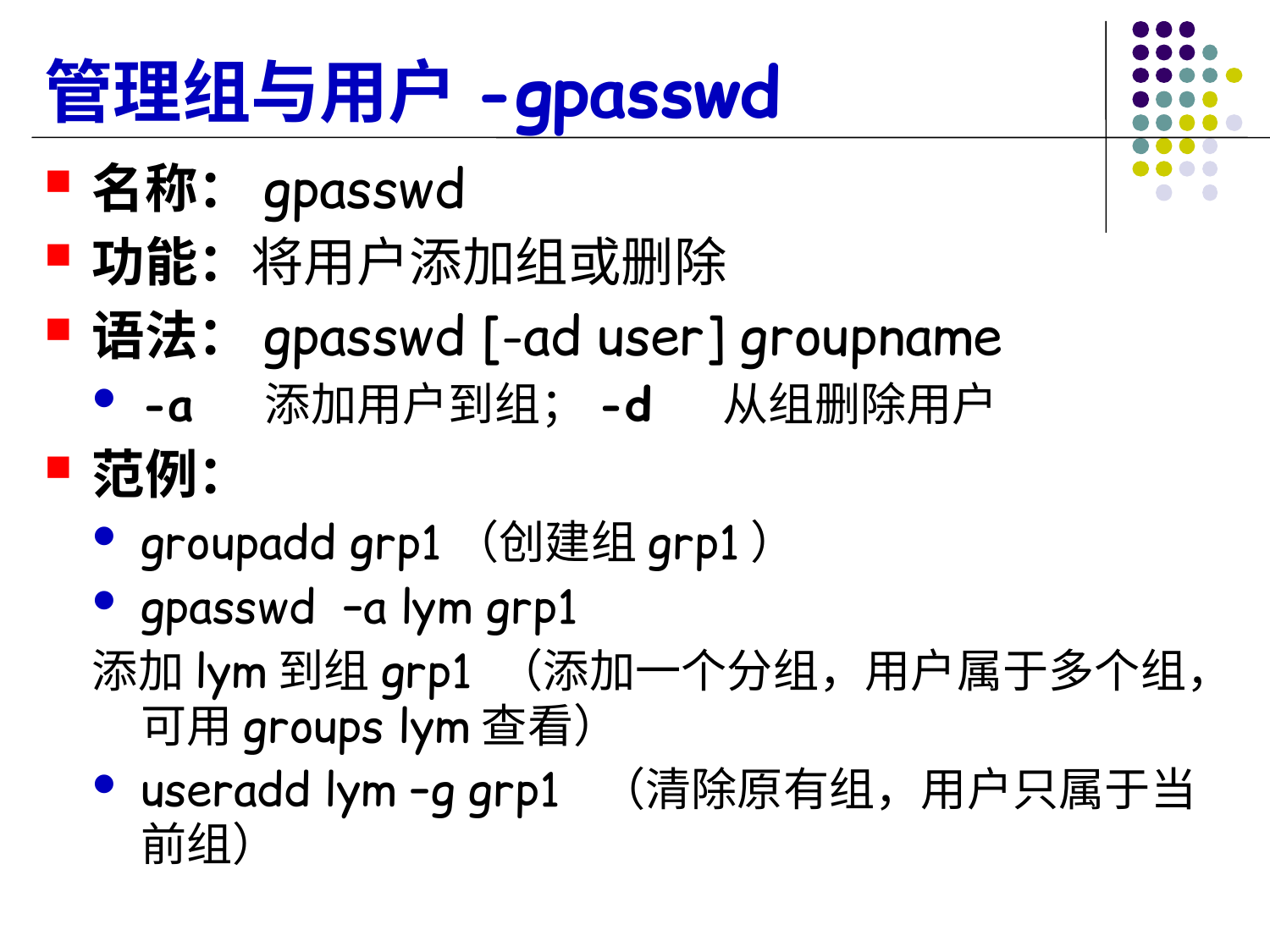

# 管理组与用户-gpasswd
名称：gpasswd
功能：将用户添加组或删除
语法：gpasswd [-ad user] groupname
-a   添加用户到组；-d   从组删除用户
范例：
groupadd grp1（创建组grp1）
gpasswd  –a lym grp1
添加lym到组grp1 （添加一个分组，用户属于多个组，可用groups lym查看）
useradd lym –g grp1  （清除原有组，用户只属于当前组）